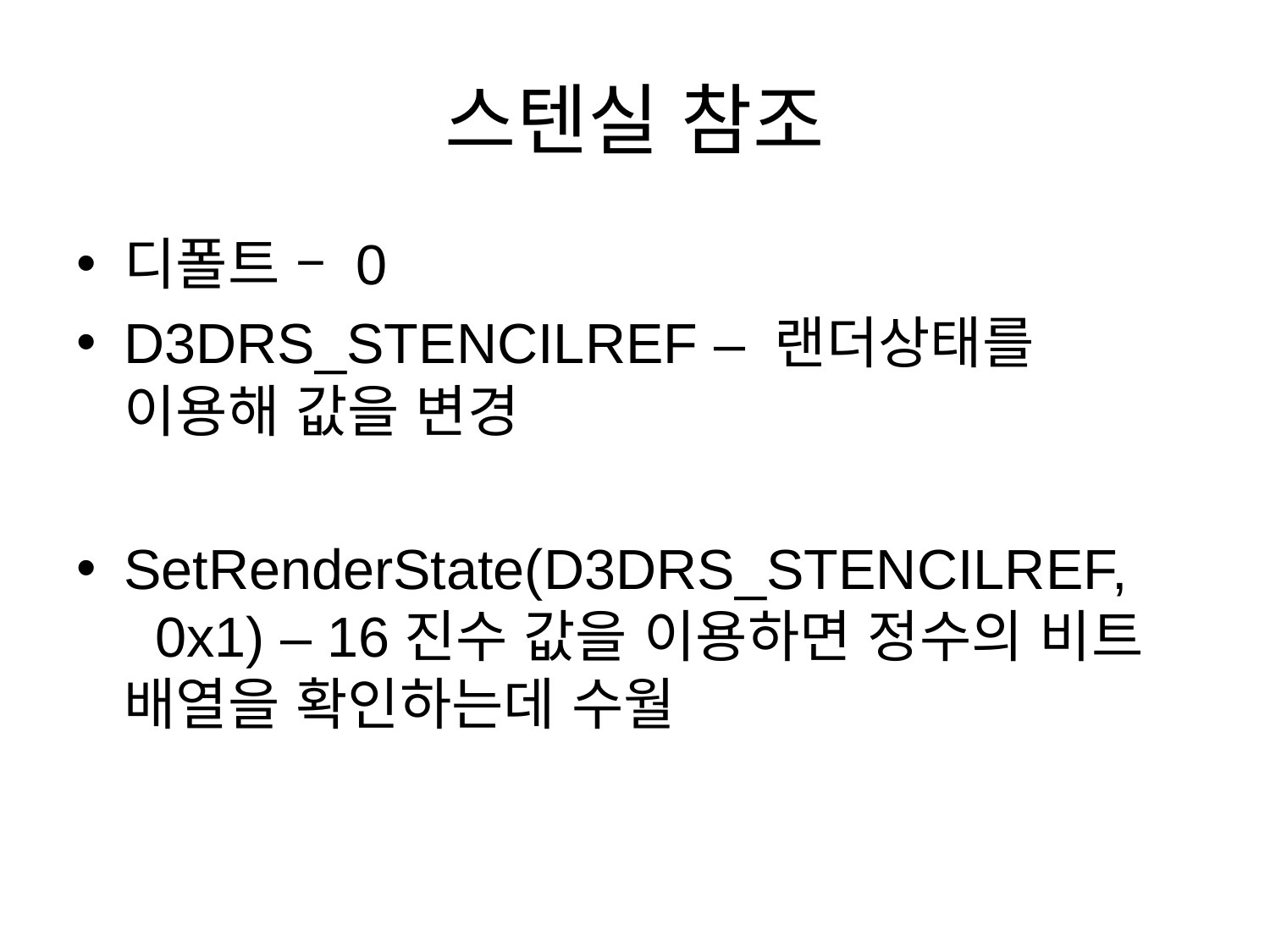

# 스텐실 참조
디폴트 – 0
D3DRS_STENCILREF – 랜더상태를 이용해 값을 변경

SetRenderState(D3DRS_STENCILREF,       0x1) – 16진수 값을 이용하면 정수의 비트 배열을 확인하는데 수월